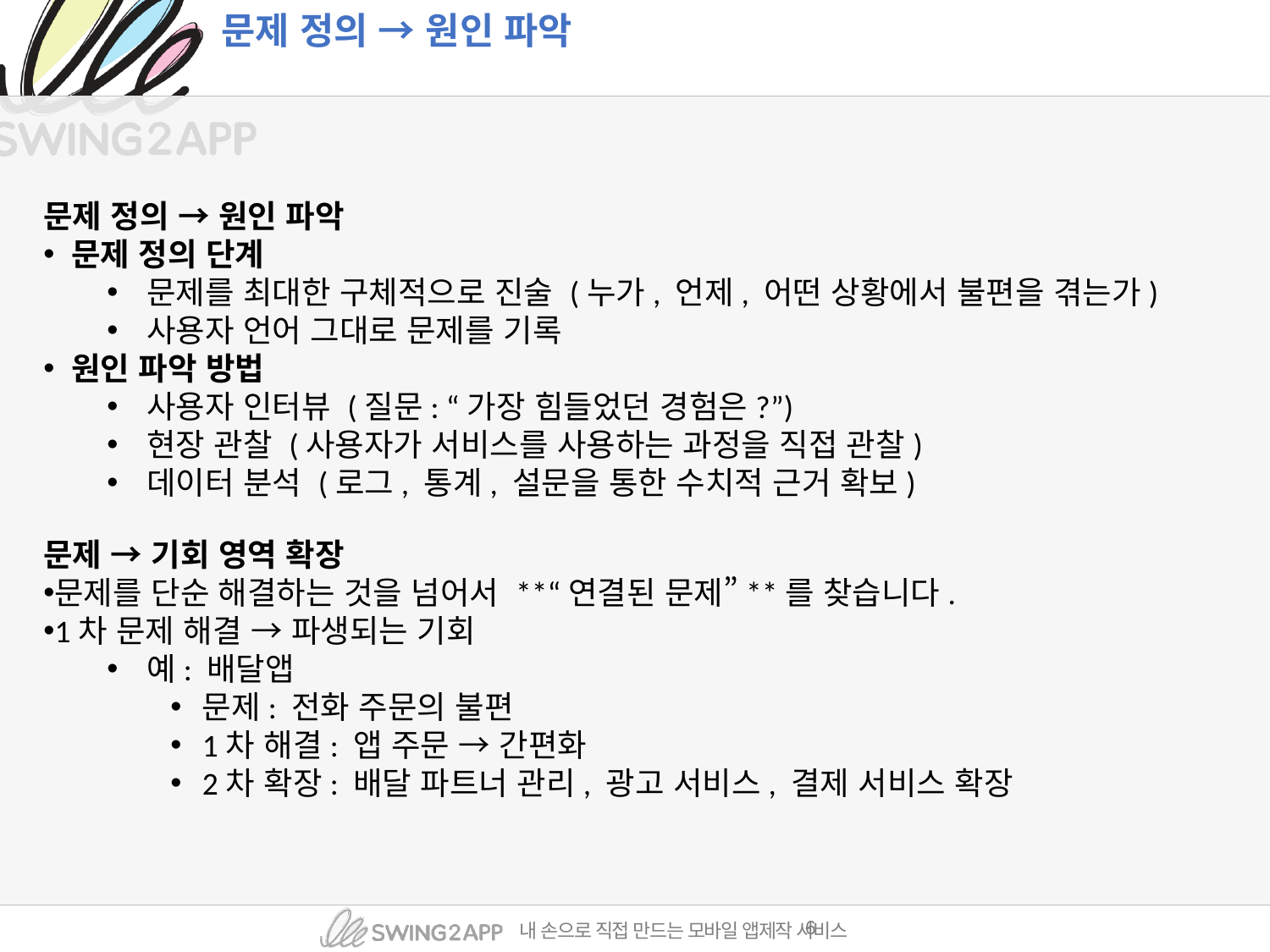

# 문제 정의 → 원인 파악
문제 정의 → 원인 파악
 문제 정의 단계
문제를 최대한 구체적으로 진술 (누가, 언제, 어떤 상황에서 불편을 겪는가)
사용자 언어 그대로 문제를 기록
 원인 파악 방법
사용자 인터뷰 (질문: “가장 힘들었던 경험은?”)
현장 관찰 (사용자가 서비스를 사용하는 과정을 직접 관찰)
데이터 분석 (로그, 통계, 설문을 통한 수치적 근거 확보)
문제 → 기회 영역 확장
문제를 단순 해결하는 것을 넘어서 **“연결된 문제”**를 찾습니다.
1차 문제 해결 → 파생되는 기회
예: 배달앱
문제: 전화 주문의 불편
1차 해결: 앱 주문 → 간편화
2차 확장: 배달 파트너 관리, 광고 서비스, 결제 서비스 확장